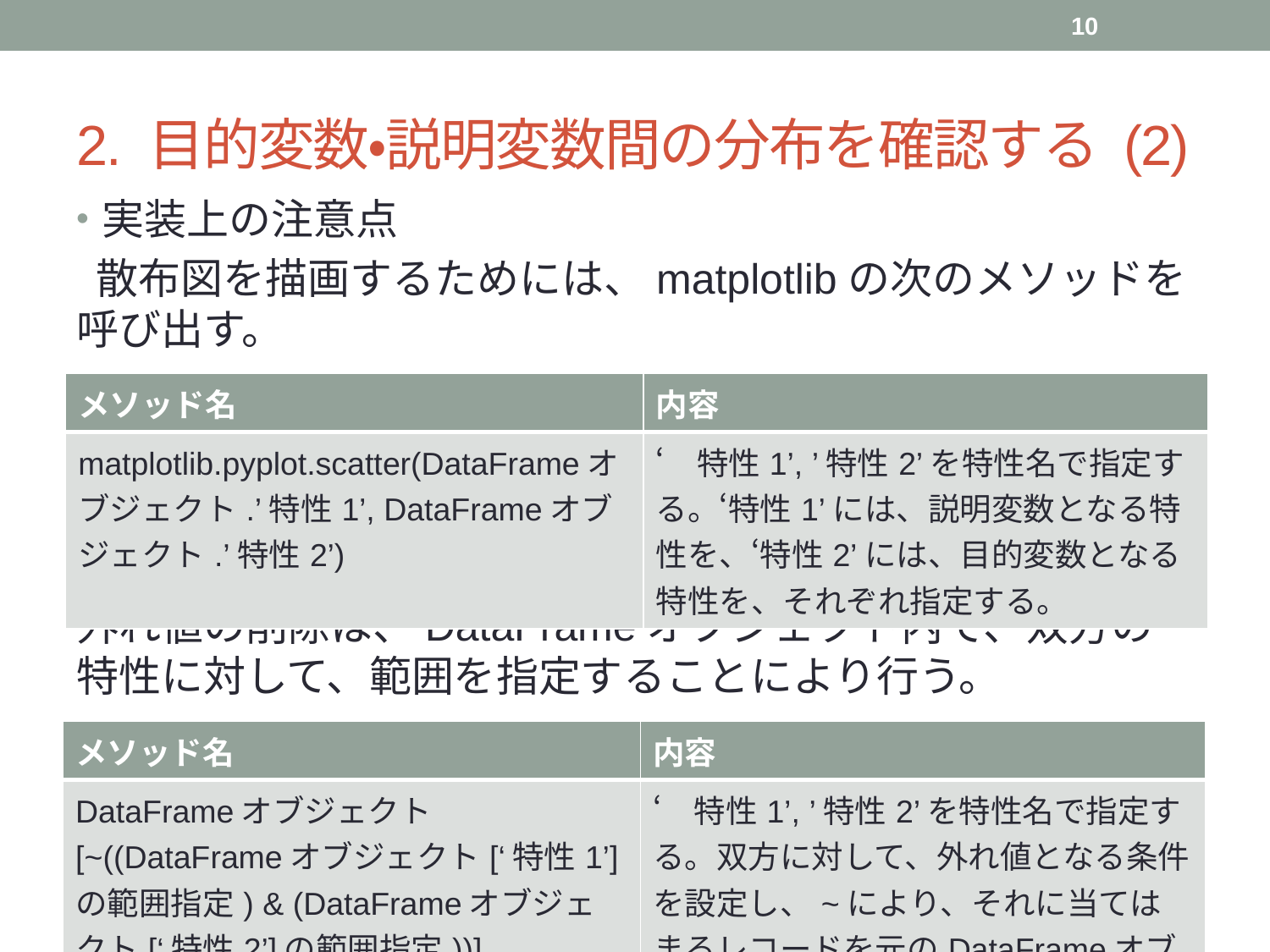

10
# 2. 目的変数・説明変数間の分布を確認する (2)
実装上の注意点
 散布図を描画するためには、matplotlibの次のメソッドを呼び出す。

外れ値の削除は、DataFrameオブジェクト内で、双方の特性に対して、範囲を指定することにより行う。
| メソッド名 | 内容 |
| --- | --- |
| matplotlib.pyplot.scatter(DataFrameオブジェクト.’特性1’, DataFrameオブジェクト.’特性2’) | ‘特性1’, ’特性2’を特性名で指定する。‘特性1’には、説明変数となる特性を、‘特性2’には、目的変数となる特性を、それぞれ指定する。 |
| メソッド名 | 内容 |
| --- | --- |
| DataFrameオブジェクト[~((DataFrameオブジェクト[‘特性1’]の範囲指定) & (DataFrameオブジェクト[‘特性2’]の範囲指定))] | ‘特性1’, ’特性2’を特性名で指定する。双方に対して、外れ値となる条件を設定し、~により、それに当てはまるレコードを元のDataFrameオブジェクトから削除する。 |